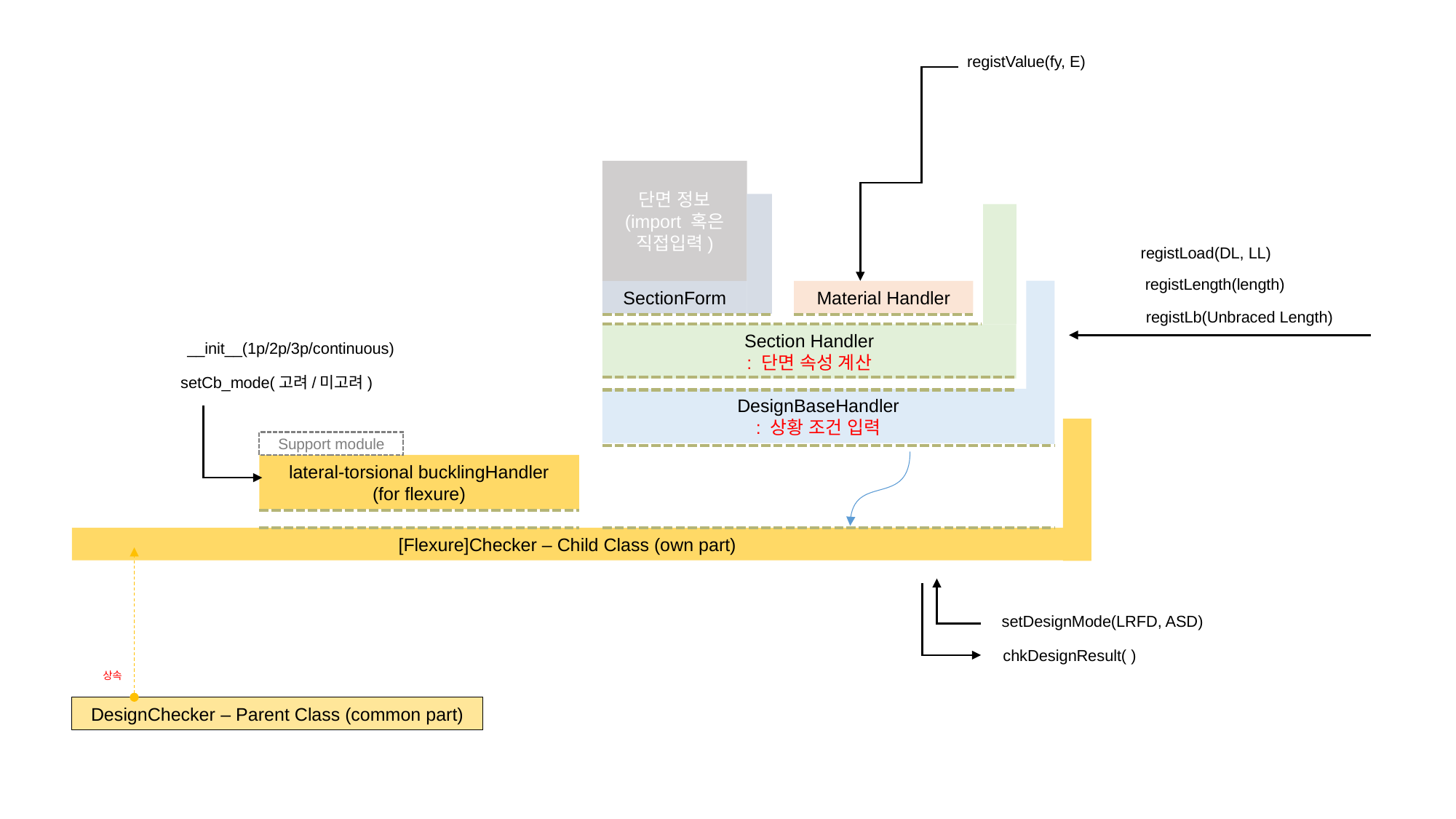

registValue(fy, E)

단면 정보
(import 혹은 직접입력)

registLoad(DL, LL)
registLength(length)

Material Handler
SectionForm
registLb(Unbraced Length)
Section Handler
: 단면 속성 계산
__init__(1p/2p/3p/continuous)
setCb_mode(고려/미고려)
DesignBaseHandler
: 상황 조건 입력

Support module
lateral-torsional bucklingHandler
(for flexure)
[Flexure]Checker – Child Class (own part)

setDesignMode(LRFD, ASD)
chkDesignResult( )
상속
DesignChecker – Parent Class (common part)